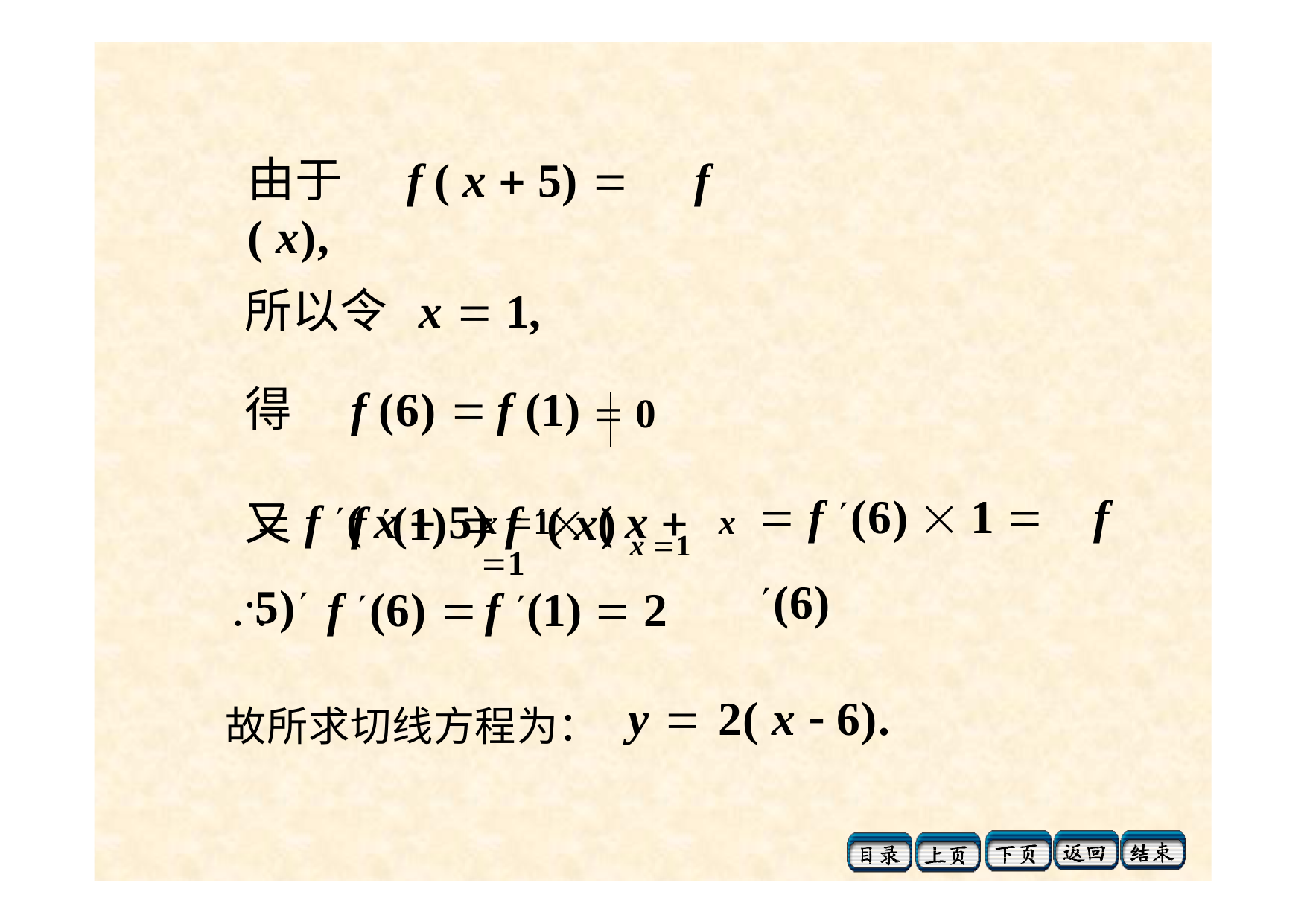

由于	f ( x + 5) =	f ( x),
所以令 x = 1,
得	f (6) =	f (1) = 0
又	f ′(1) =	f ′( x) x =1

=	f ′(6) × 1 =	f ′(6)
=	f ′( x + 5)	× ( x + 5)′

x =1	x =1
∴	f ′(6) =	f ′(1) = 2
故所求切线方程为： y = 2( x − 6).